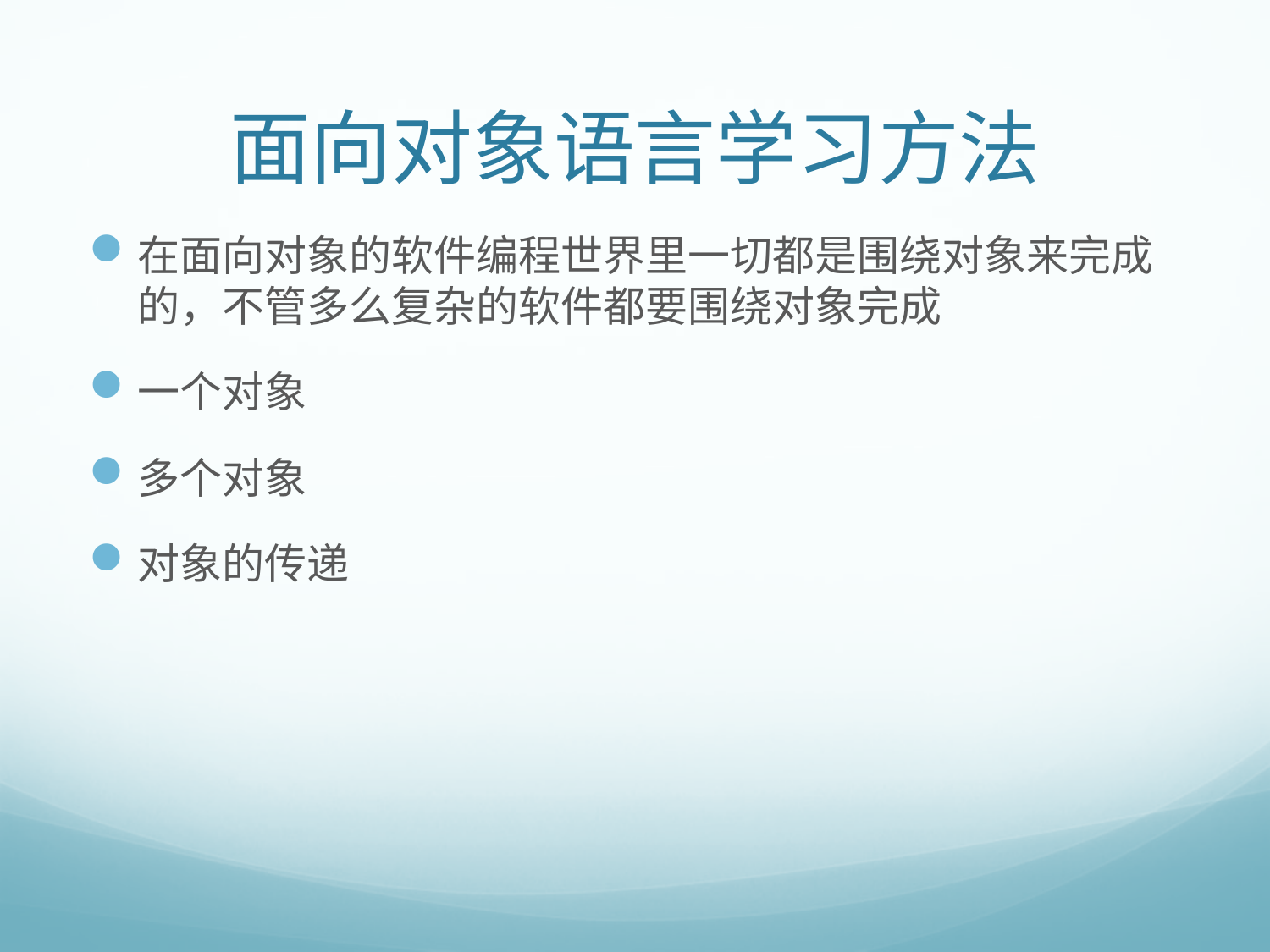

# 面向对象语言学习方法
在面向对象的软件编程世界里一切都是围绕对象来完成的，不管多么复杂的软件都要围绕对象完成
一个对象
多个对象
对象的传递